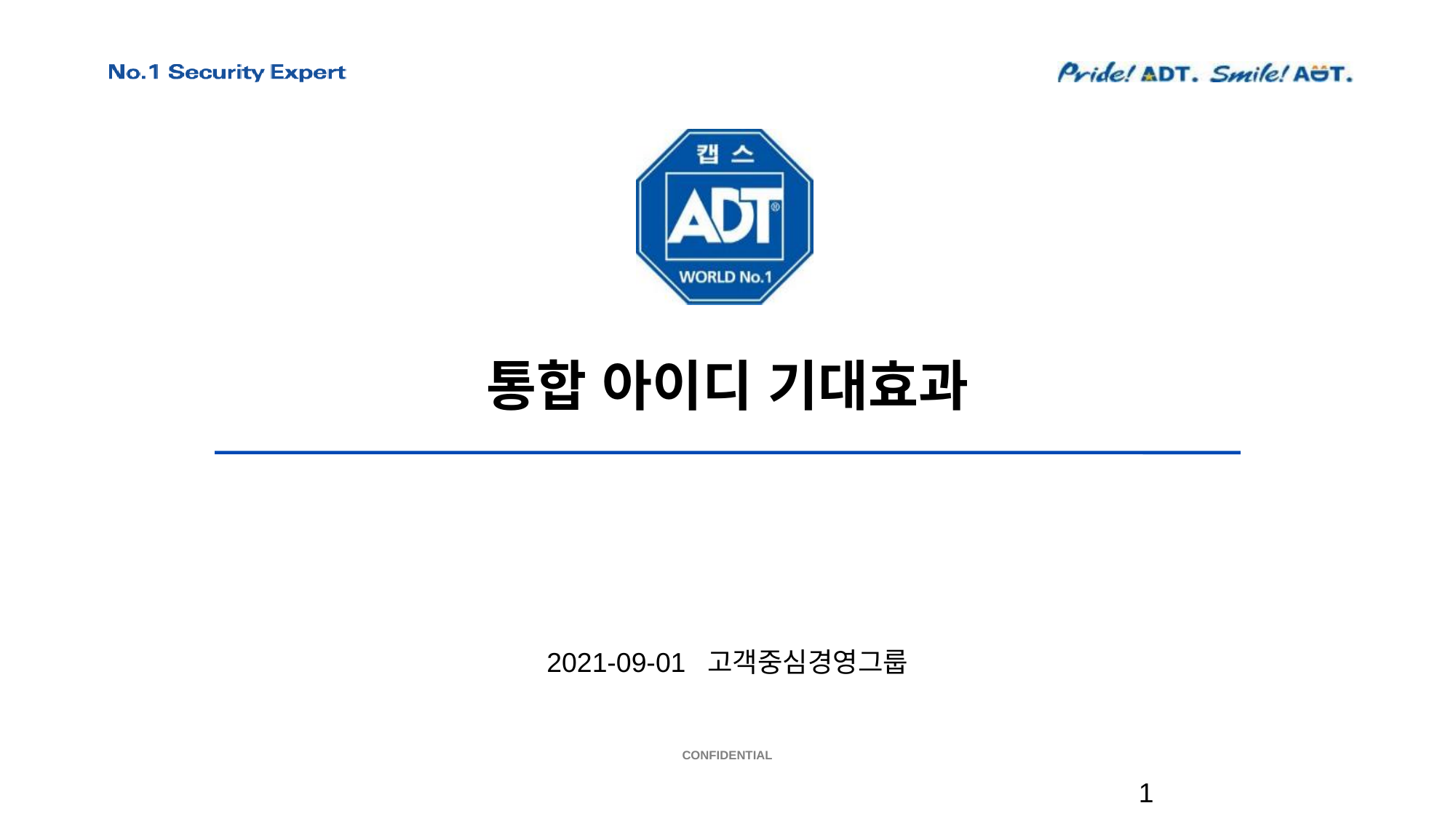

# 통합 아이디 기대효과
2021-09-01  고객중심경영그룹
1